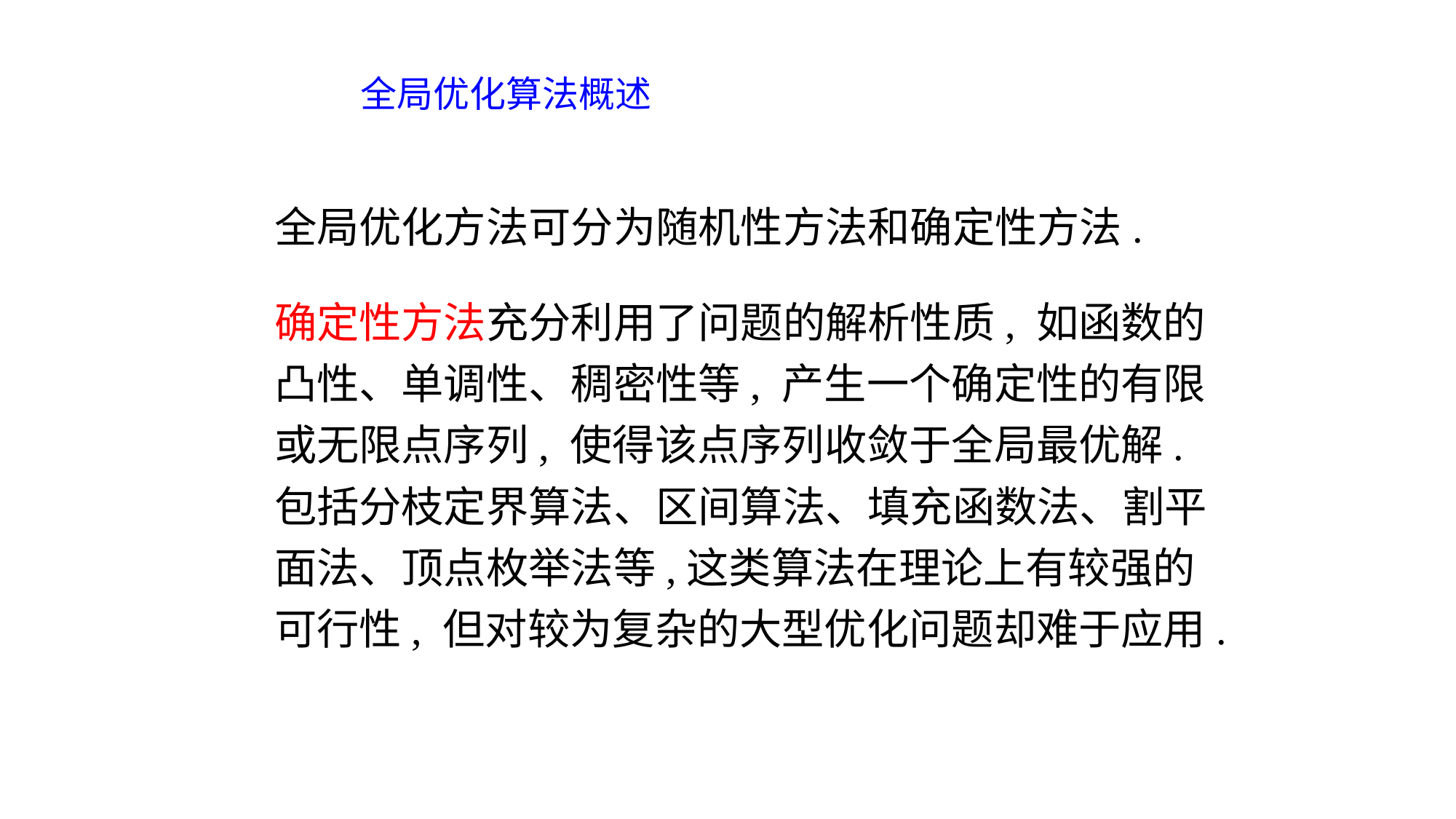

全局优化算法概述
全局优化方法可分为随机性方法和确定性方法.
确定性方法充分利用了问题的解析性质, 如函数的凸性、单调性、稠密性等, 产生一个确定性的有限或无限点序列, 使得该点序列收敛于全局最优解. 包括分枝定界算法、区间算法、填充函数法、割平面法、顶点枚举法等,这类算法在理论上有较强的可行性, 但对较为复杂的大型优化问题却难于应用.